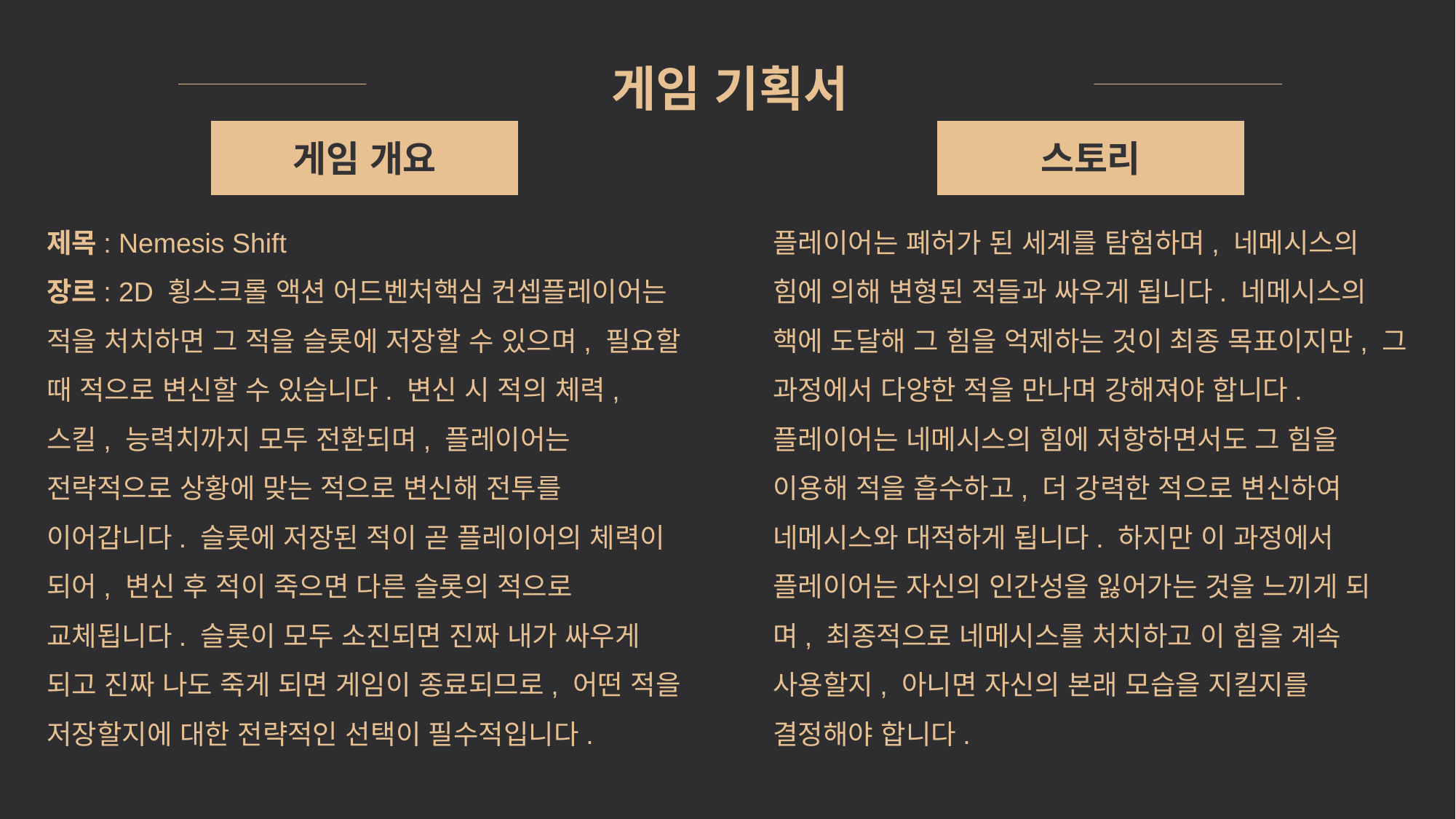

게임 기획서
게임 개요
스토리
제목: Nemesis Shift
장르: 2D 횡스크롤 액션 어드벤처핵심 컨셉플레이어는 적을 처치하면 그 적을 슬롯에 저장할 수 있으며, 필요할 때 적으로 변신할 수 있습니다. 변신 시 적의 체력, 스킬, 능력치까지 모두 전환되며, 플레이어는 전략적으로 상황에 맞는 적으로 변신해 전투를 이어갑니다. 슬롯에 저장된 적이 곧 플레이어의 체력이 되어, 변신 후 적이 죽으면 다른 슬롯의 적으로 교체됩니다. 슬롯이 모두 소진되면 진짜 내가 싸우게 되고 진짜 나도 죽게 되면 게임이 종료되므로, 어떤 적을 저장할지에 대한 전략적인 선택이 필수적입니다.
플레이어는 폐허가 된 세계를 탐험하며, 네메시스의 힘에 의해 변형된 적들과 싸우게 됩니다. 네메시스의 핵에 도달해 그 힘을 억제하는 것이 최종 목표이지만, 그 과정에서 다양한 적을 만나며 강해져야 합니다. 플레이어는 네메시스의 힘에 저항하면서도 그 힘을 이용해 적을 흡수하고, 더 강력한 적으로 변신하여 네메시스와 대적하게 됩니다. 하지만 이 과정에서 플레이어는 자신의 인간성을 잃어가는 것을 느끼게 되며, 최종적으로 네메시스를 처치하고 이 힘을 계속 사용할지, 아니면 자신의 본래 모습을 지킬지를 결정해야 합니다.